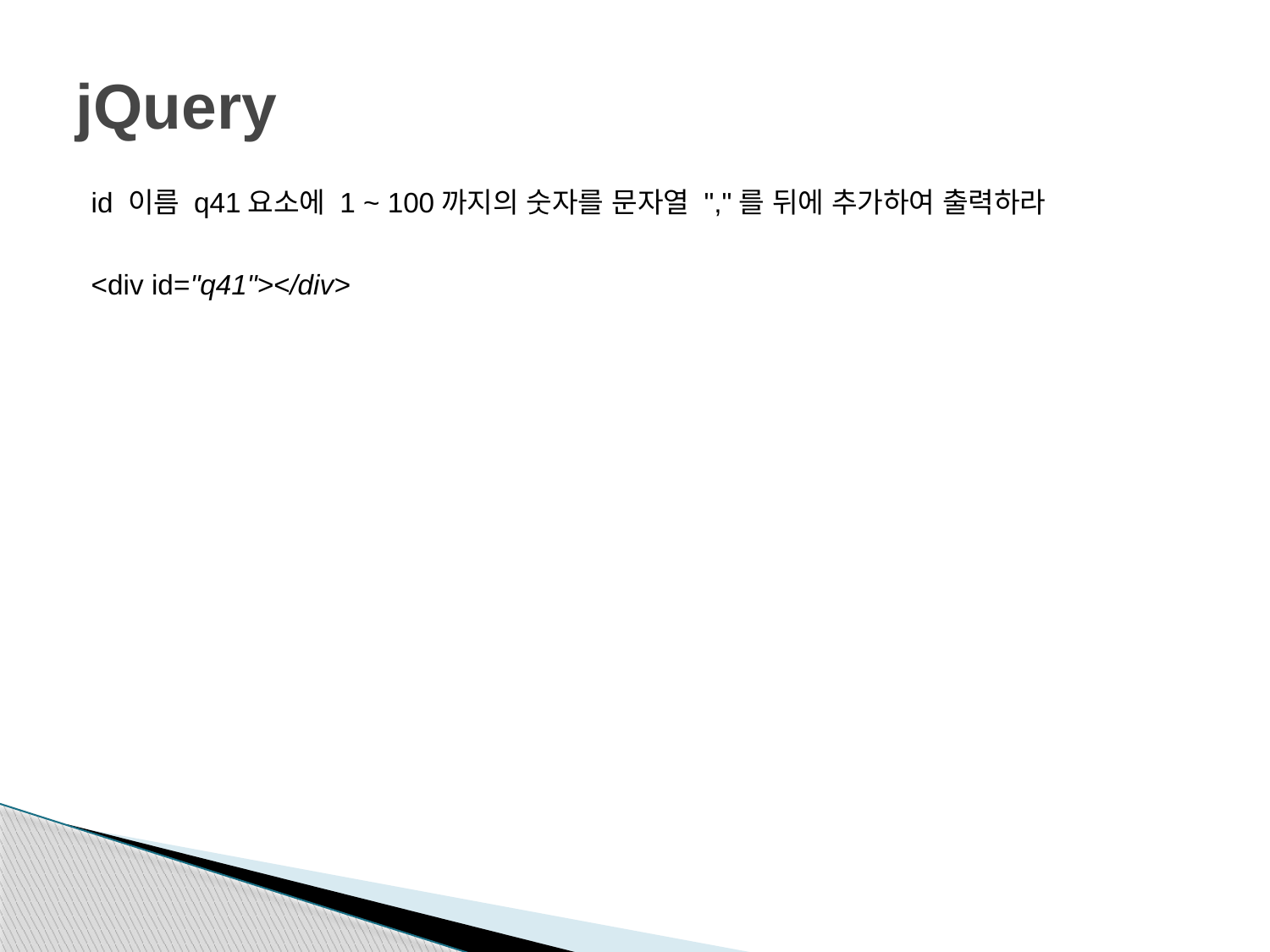

# jQuery
id 이름 q41요소에 1 ~ 100까지의 숫자를 문자열 ","를 뒤에 추가하여 출력하라

<div id="q41"></div>